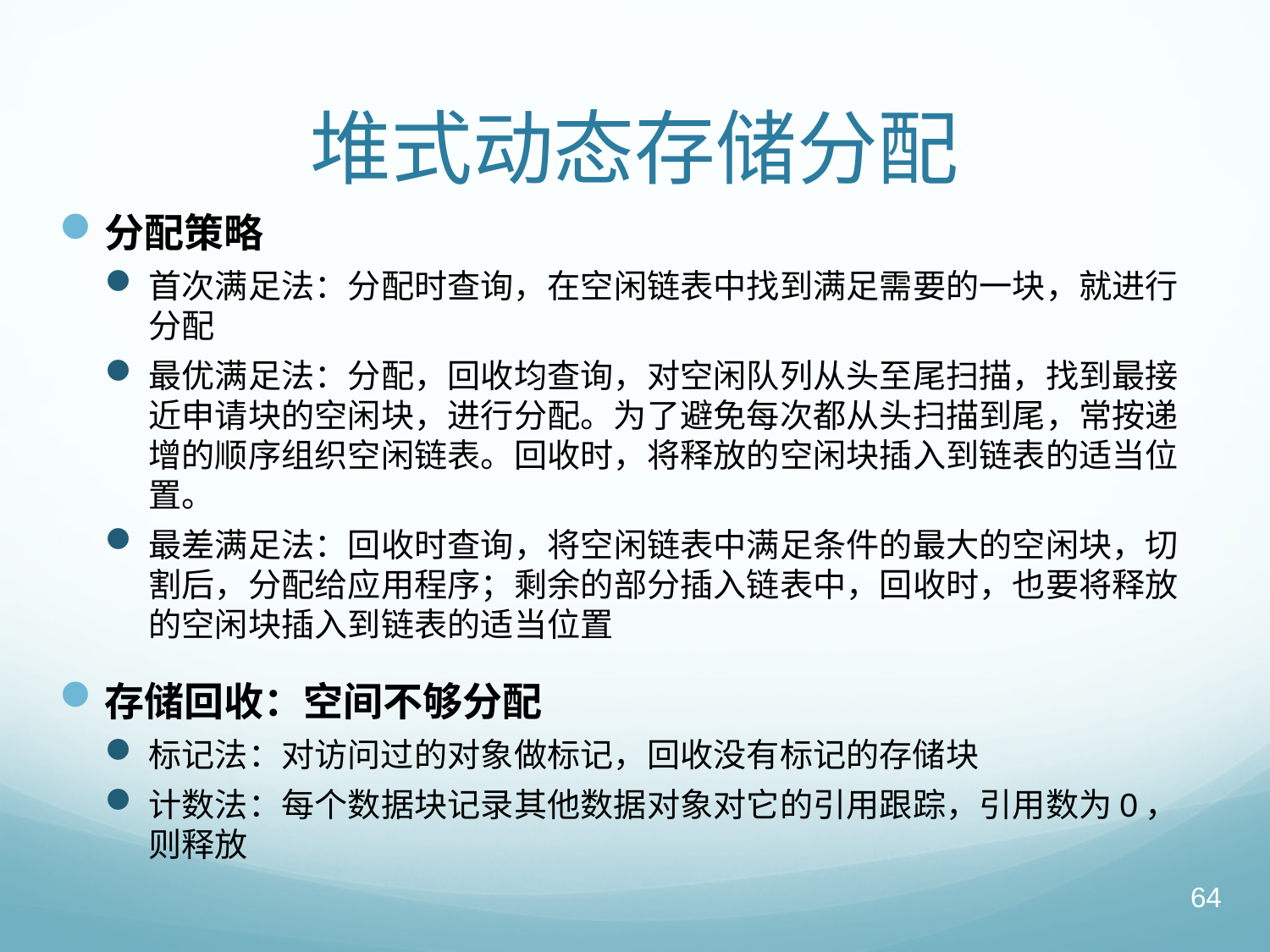

# 堆式动态存储分配
分配策略
首次满足法：分配时查询，在空闲链表中找到满足需要的一块，就进行分配
最优满足法：分配，回收均查询，对空闲队列从头至尾扫描，找到最接近申请块的空闲块，进行分配。为了避免每次都从头扫描到尾，常按递增的顺序组织空闲链表。回收时，将释放的空闲块插入到链表的适当位置。
最差满足法：回收时查询，将空闲链表中满足条件的最大的空闲块，切割后，分配给应用程序；剩余的部分插入链表中，回收时，也要将释放的空闲块插入到链表的适当位置
存储回收：空间不够分配
标记法：对访问过的对象做标记，回收没有标记的存储块
计数法：每个数据块记录其他数据对象对它的引用跟踪，引用数为0，则释放

64